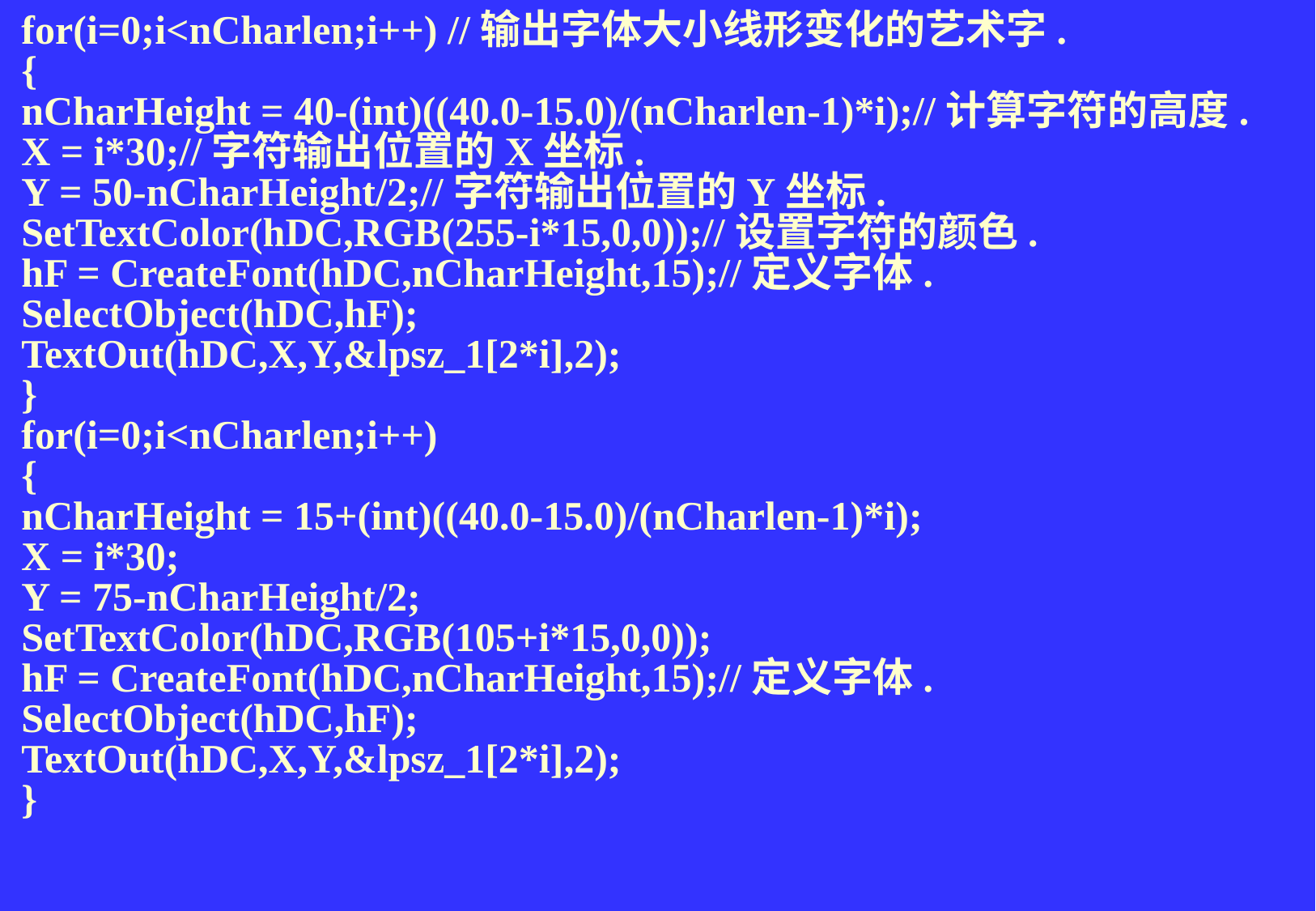

for(i=0;i<nCharlen;i++) //输出字体大小线形变化的艺术字.
{
nCharHeight = 40-(int)((40.0-15.0)/(nCharlen-1)*i);//计算字符的高度.
X = i*30;//字符输出位置的X坐标.
Y = 50-nCharHeight/2;//字符输出位置的Y坐标.
SetTextColor(hDC,RGB(255-i*15,0,0));//设置字符的颜色.
hF = CreateFont(hDC,nCharHeight,15);//定义字体.
SelectObject(hDC,hF);
TextOut(hDC,X,Y,&lpsz_1[2*i],2);
}
for(i=0;i<nCharlen;i++)
{
nCharHeight = 15+(int)((40.0-15.0)/(nCharlen-1)*i);
X = i*30;
Y = 75-nCharHeight/2;
SetTextColor(hDC,RGB(105+i*15,0,0));
hF = CreateFont(hDC,nCharHeight,15);//定义字体.
SelectObject(hDC,hF);
TextOut(hDC,X,Y,&lpsz_1[2*i],2);
}
44